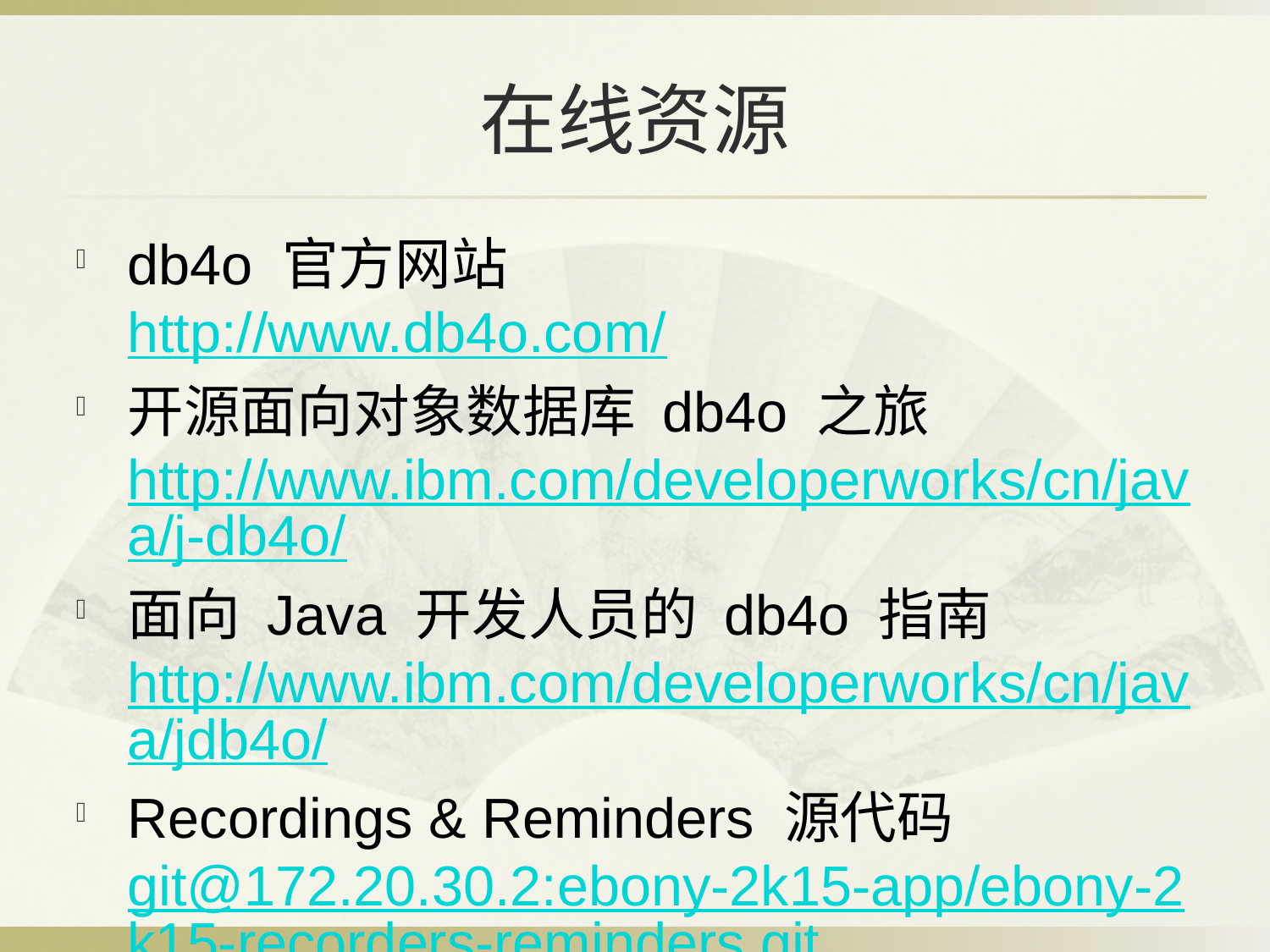

# 在线资源
db4o 官方网站
http://www.db4o.com/
开源面向对象数据库 db4o 之旅
http://www.ibm.com/developerworks/cn/java/j-db4o/
面向 Java 开发人员的 db4o 指南
http://www.ibm.com/developerworks/cn/java/jdb4o/
Recordings & Reminders 源代码
git@172.20.30.2:ebony-2k15-app/ebony-2k15-recorders-reminders.git